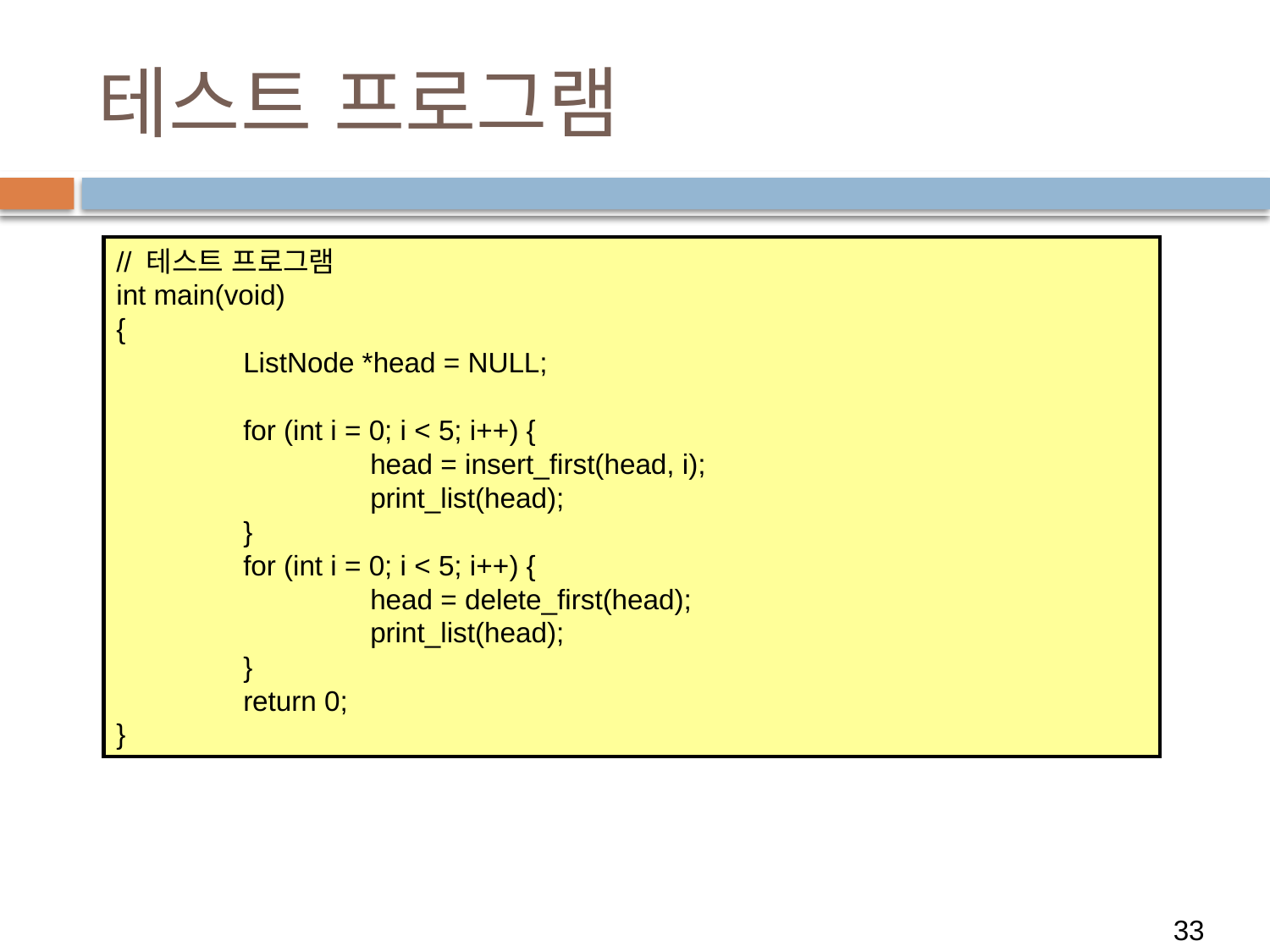

# 테스트 프로그램
// 테스트 프로그램
int main(void)
{
	ListNode *head = NULL;

	for (int i = 0; i < 5; i++) {
		head = insert_first(head, i);
		print_list(head);
	}
	for (int i = 0; i < 5; i++) {
		head = delete_first(head);
		print_list(head);
	}
	return 0;
}